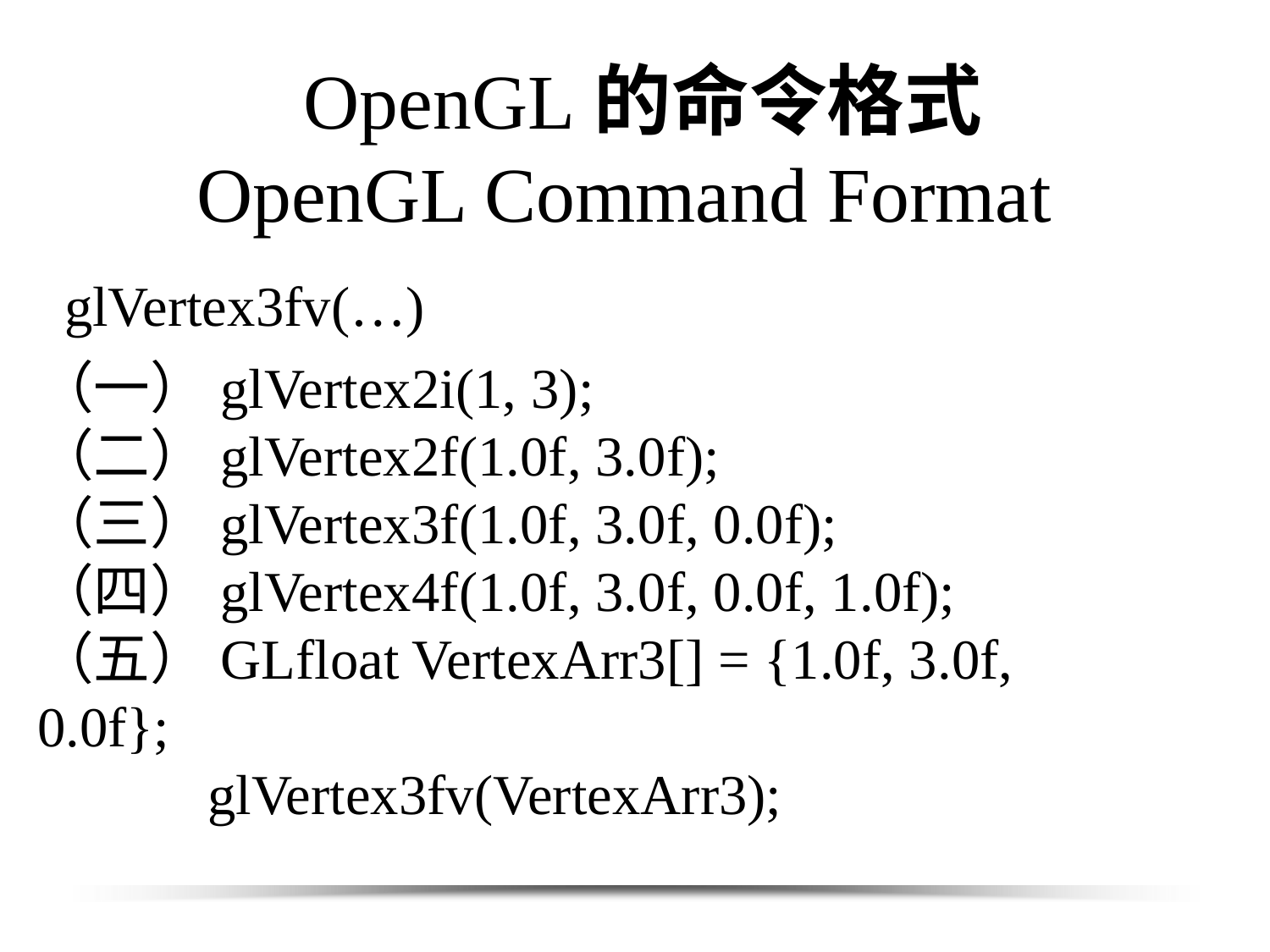

# OpenGL的命令格式 OpenGL Command Format
glVertex3fv(…)
（一）glVertex2i(1, 3);
（二）glVertex2f(1.0f, 3.0f);
（三）glVertex3f(1.0f, 3.0f, 0.0f);
（四）glVertex4f(1.0f, 3.0f, 0.0f, 1.0f);
（五）GLfloat VertexArr3[] = {1.0f, 3.0f, 0.0f};
            glVertex3fv(VertexArr3);